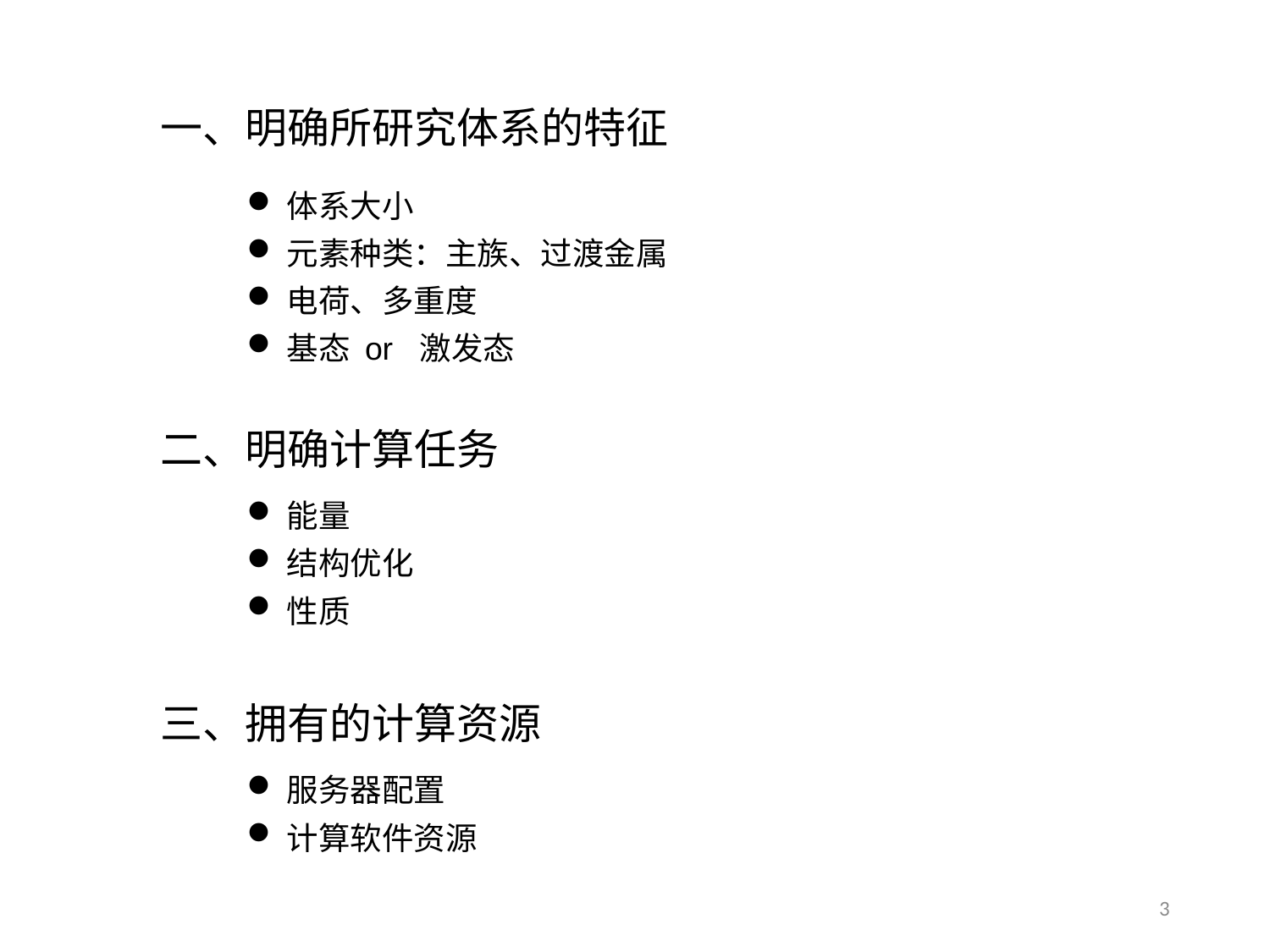

一、明确所研究体系的特征
体系大小
元素种类：主族、过渡金属
电荷、多重度
基态 or 激发态
二、明确计算任务
能量
结构优化
性质
三、拥有的计算资源
服务器配置
计算软件资源
3